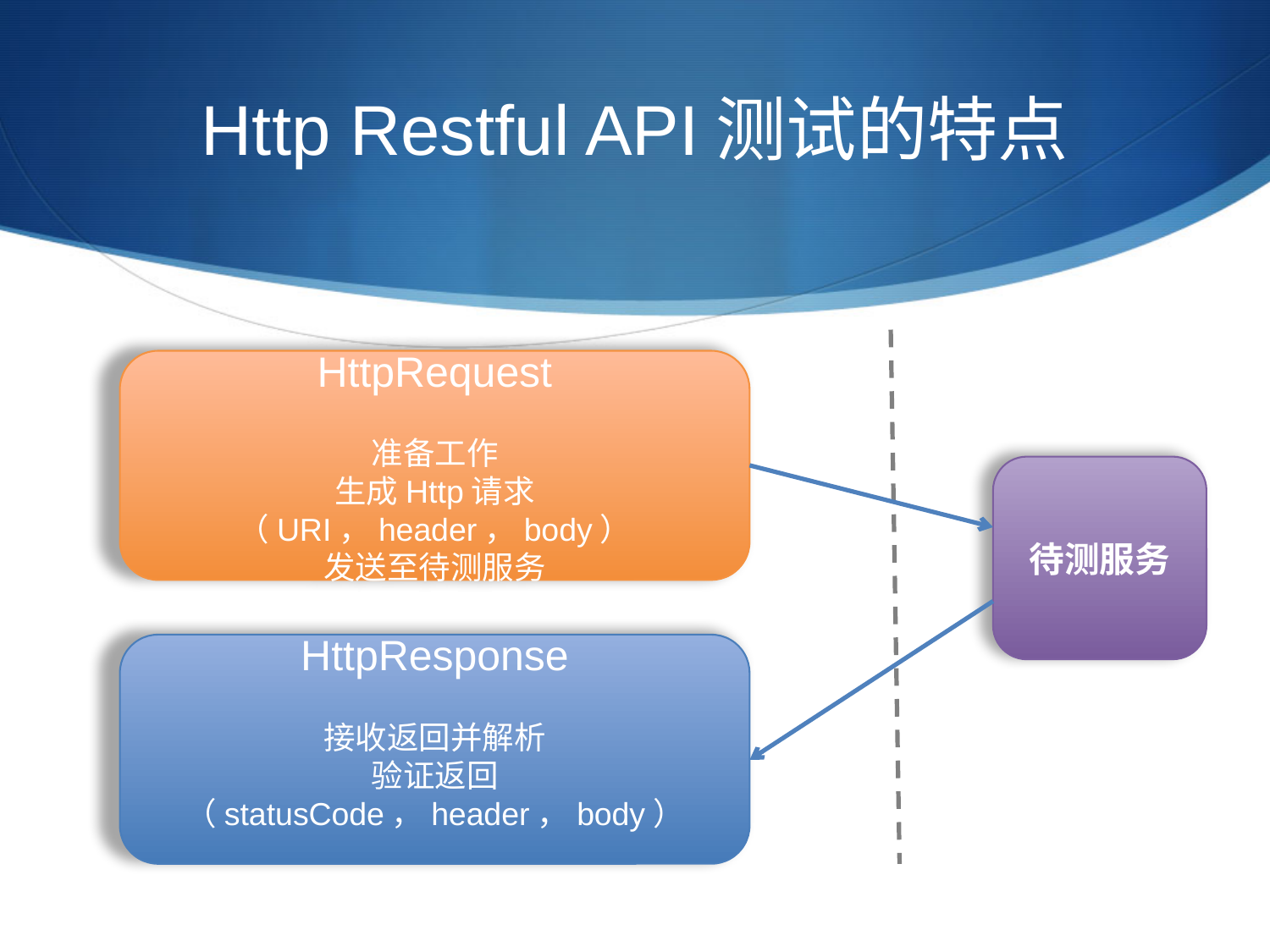

# Http Restful API测试的特点
HttpRequest

准备工作
生成Http请求（URI，header，body）
发送至待测服务
待测服务
HttpResponse

接收返回并解析
验证返回（statusCode，header，body）